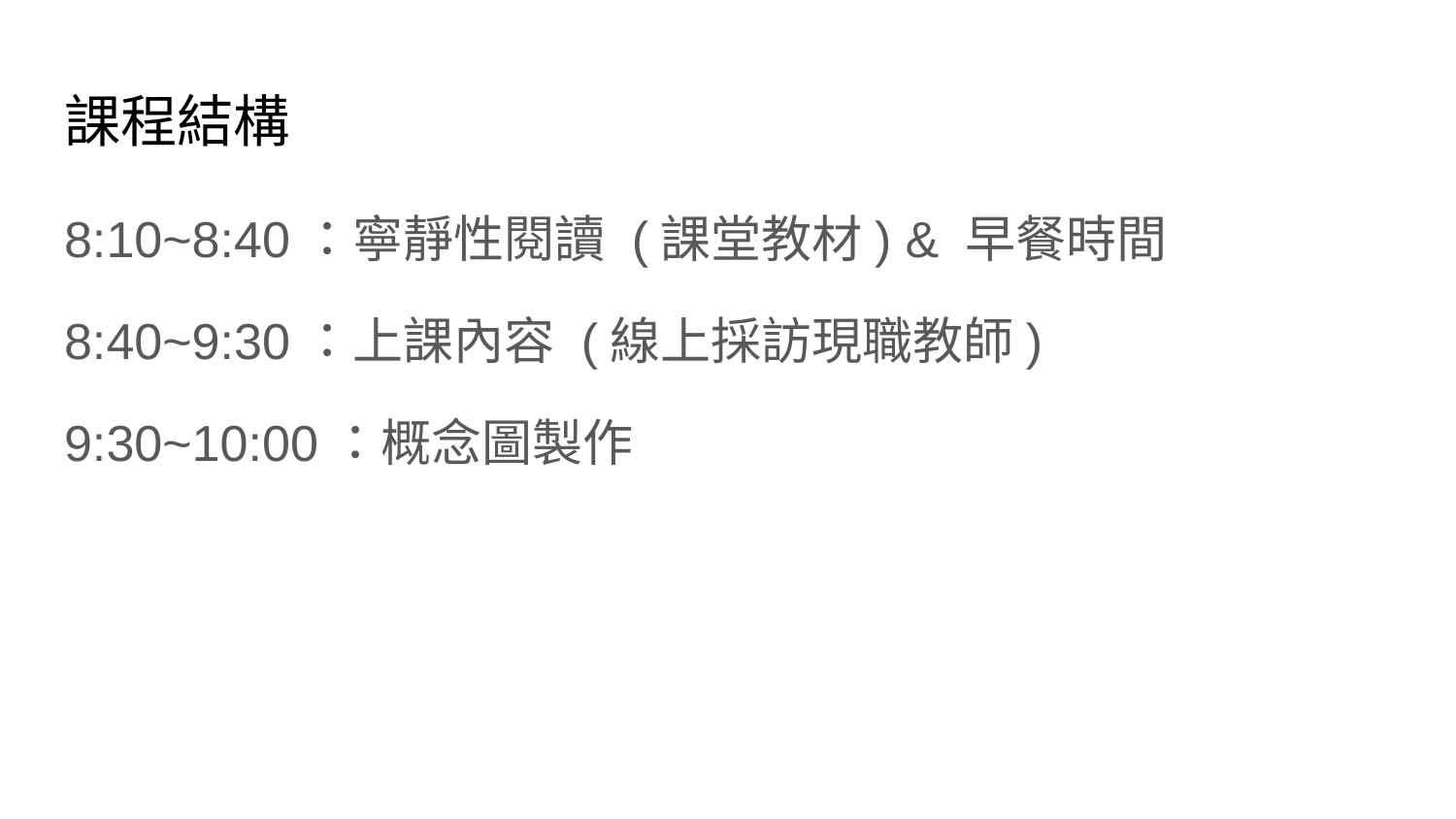

# 課程結構
8:10~8:40：寧靜性閱讀 (課堂教材) & 早餐時間
8:40~9:30：上課內容 (線上採訪現職教師)
9:30~10:00：概念圖製作